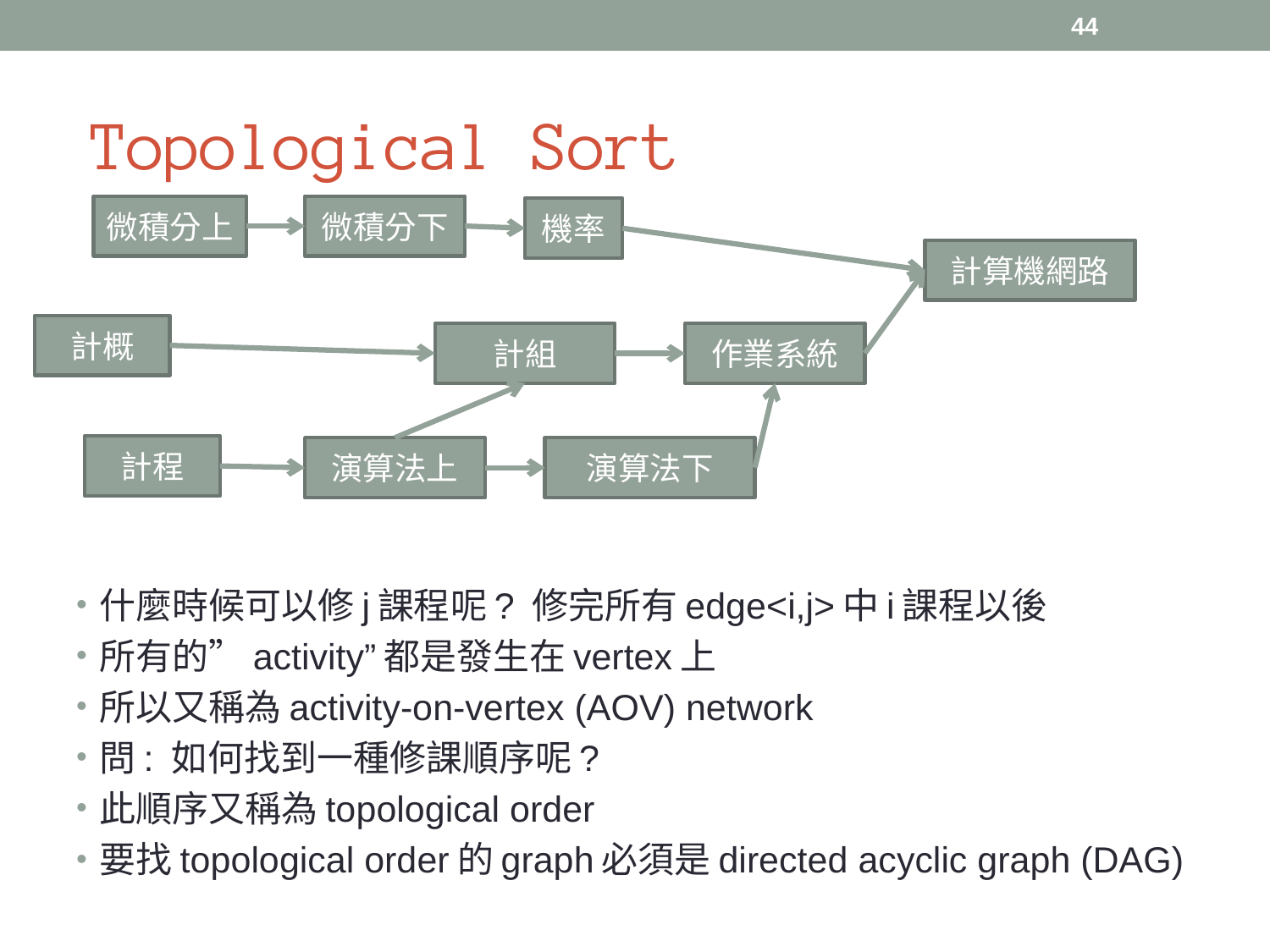

44
# Topological Sort
微積分上
微積分下
機率
計算機網路
計概
計組
作業系統
計程
演算法上
演算法下
什麼時候可以修j課程呢? 修完所有edge<i,j>中i課程以後
所有的”activity”都是發生在vertex上
所以又稱為activity-on-vertex (AOV) network
問: 如何找到一種修課順序呢?
此順序又稱為topological order
要找topological order的graph必須是directed acyclic graph (DAG)